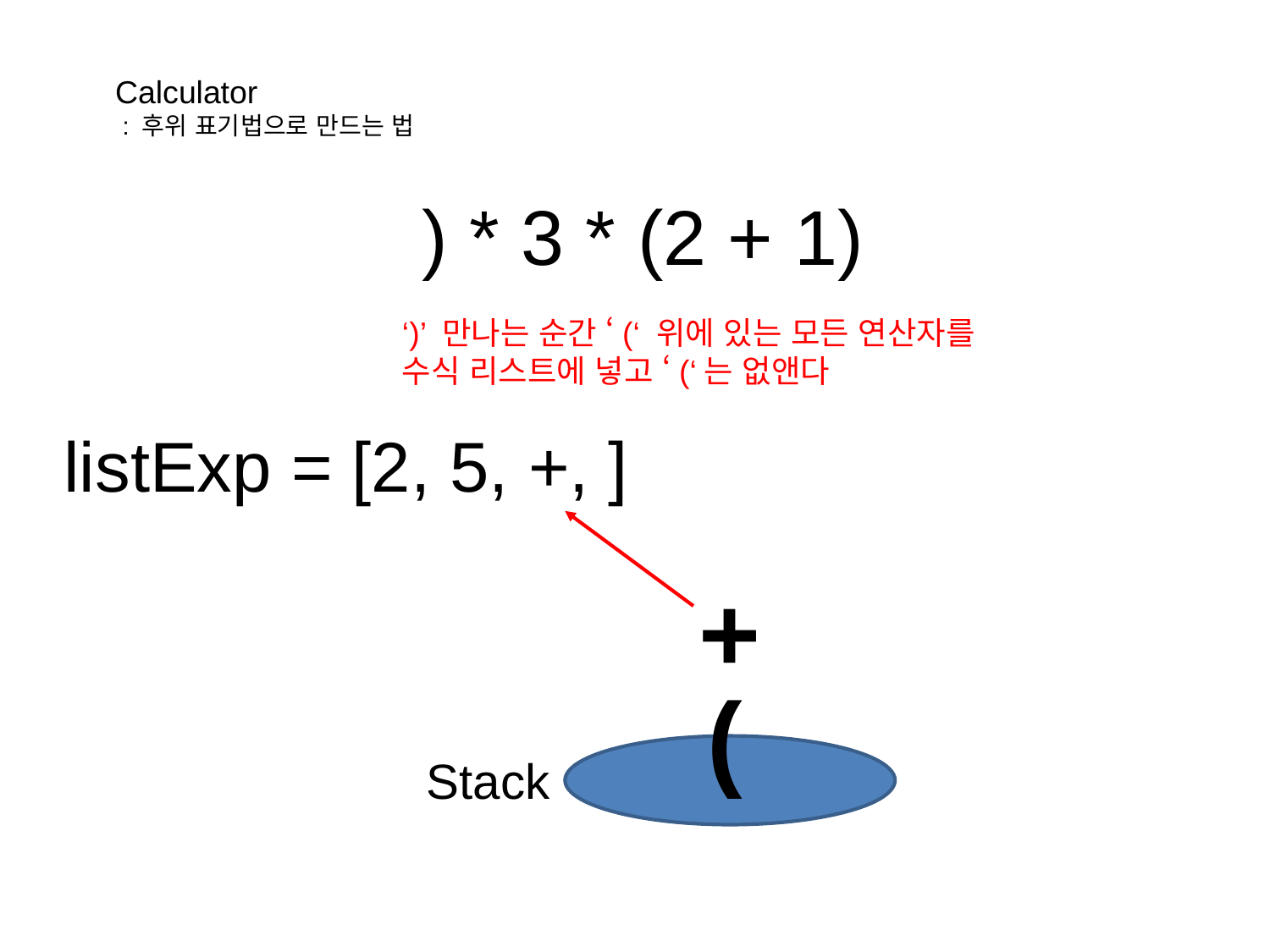

Calculator
 : 후위 표기법으로 만드는 법
   ) * 3 * (2 + 1)
‘)’ 만나는 순간 ‘(‘ 위에 있는 모든 연산자를
수식 리스트에 넣고 ‘(‘는 없앤다
listExp = [2, 5, +, ]
+
(

Stack